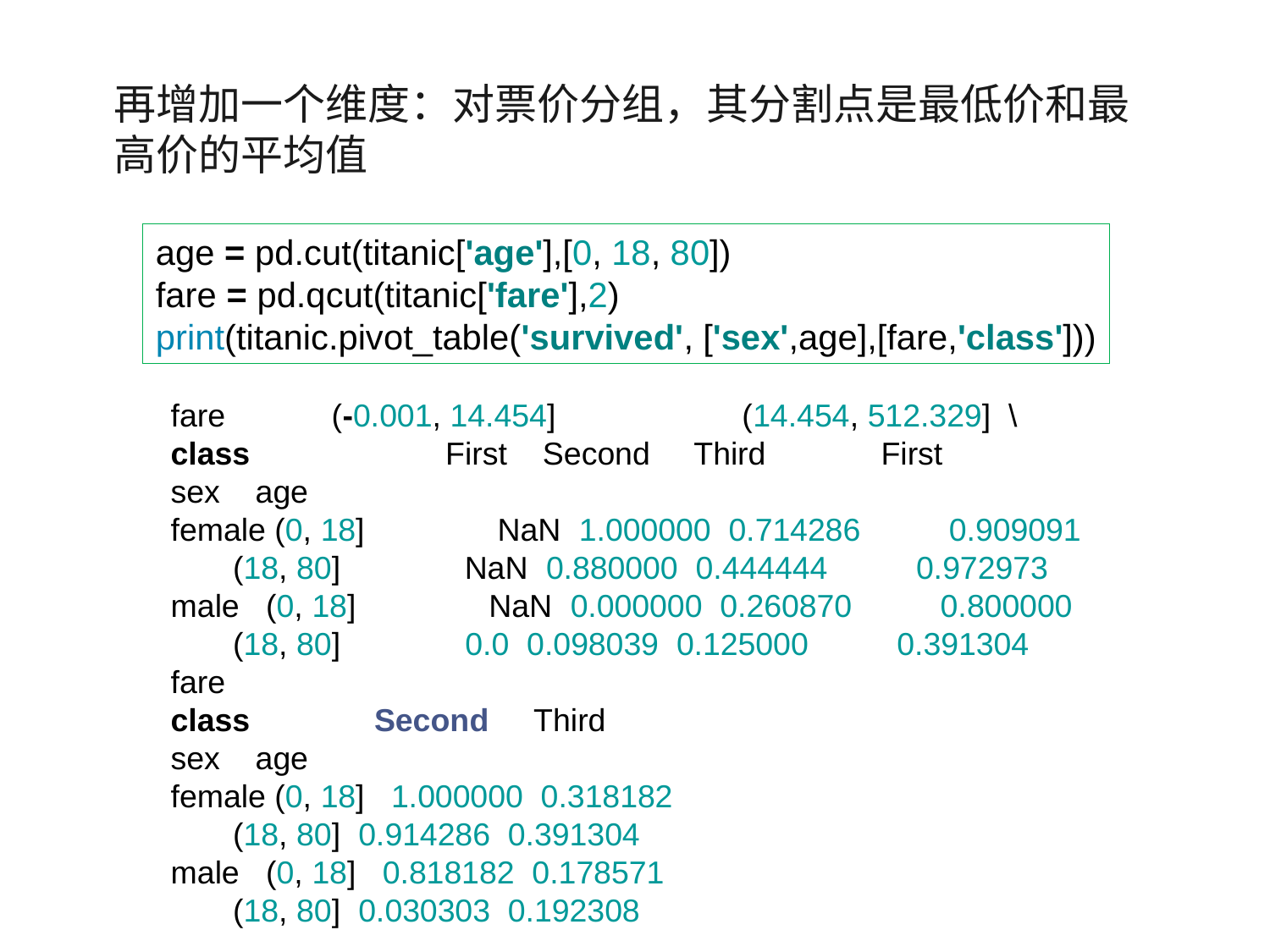

再增加一个维度：对票价分组，其分割点是最低价和最高价的平均值
age = pd.cut(titanic['age'],[0, 18, 80])
fare = pd.qcut(titanic['fare'],2)
print(titanic.pivot_table('survived', ['sex',age],[fare,'class']))
fare            (-0.001, 14.454]                     (14.454, 512.329]  \
class                      First    Second     Third             First
sex    age
female (0, 18]               NaN  1.000000  0.714286          0.909091
       (18, 80]              NaN  0.880000  0.444444          0.972973
male   (0, 18]               NaN  0.000000  0.260870          0.800000
       (18, 80]              0.0  0.098039  0.125000          0.391304
fare
class              Second     Third
sex    age
female (0, 18]   1.000000  0.318182
       (18, 80]  0.914286  0.391304
male   (0, 18]   0.818182  0.178571
       (18, 80]  0.030303  0.192308
104